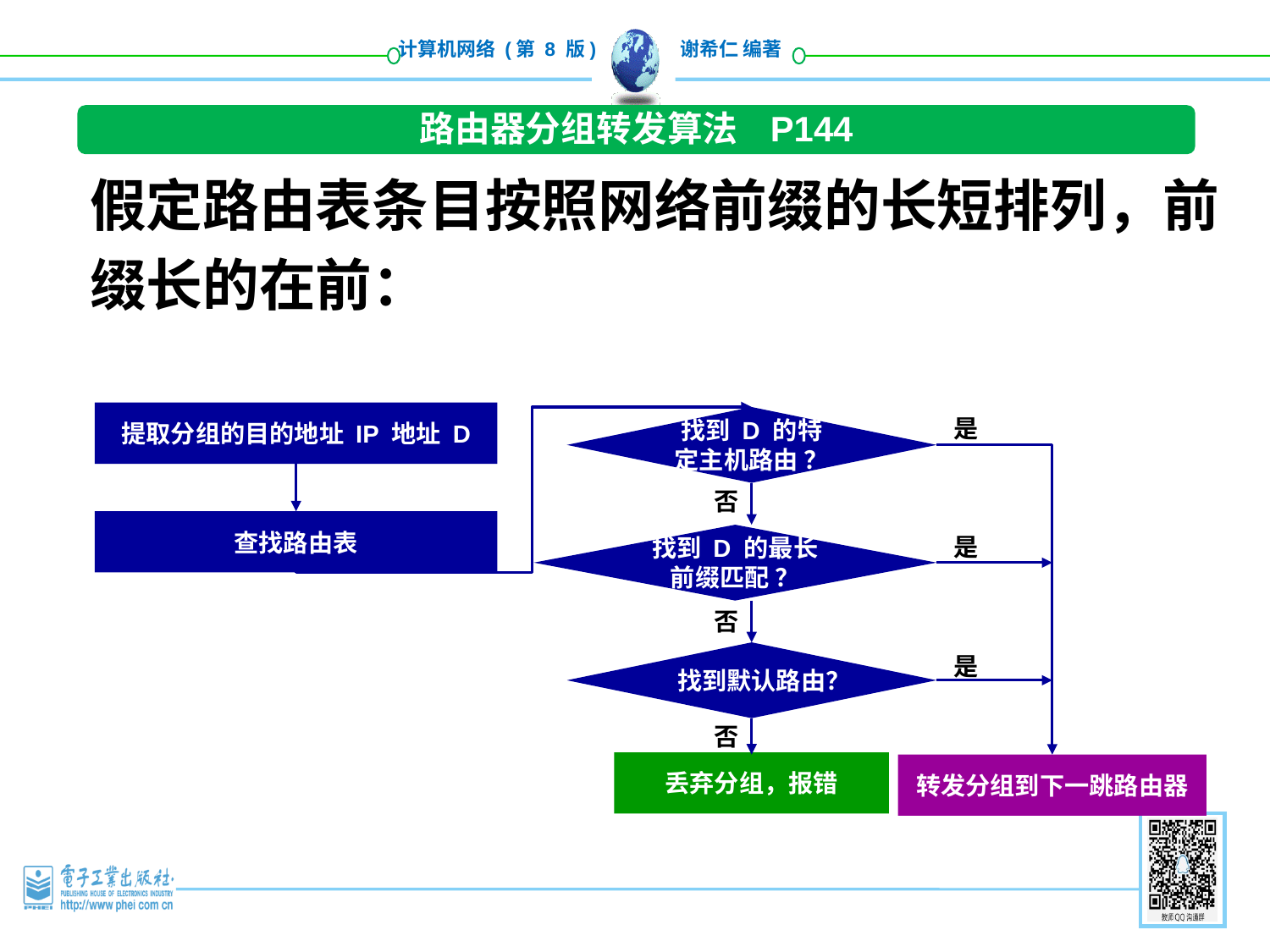

路由器分组转发算法   P144

假定路由表条目按照网络前缀的长短排列，前
缀长的在前：
提取分组的目的地址 IP 地址 D
是
找到 D 的特定主机路由 ？
否
查找路由表
找到 D 的最长前缀匹配 ？
是
否
找到默认路由？
是
否
丢弃分组，报错
转发分组到下一跳路由器